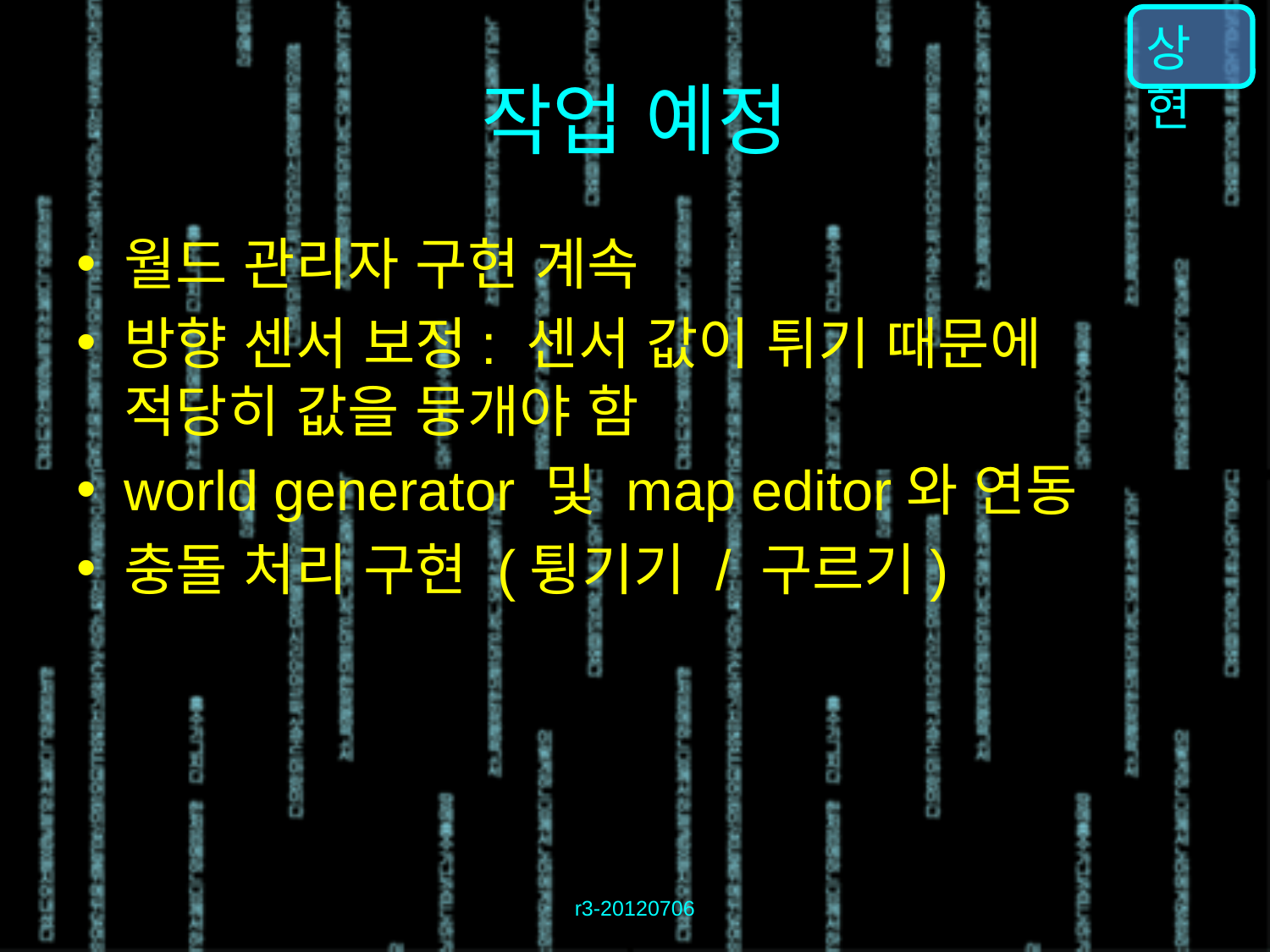

상현
# 작업 예정
월드 관리자 구현 계속
방향 센서 보정: 센서 값이 튀기 때문에 적당히 값을 뭉개야 함
world generator 및 map editor와 연동
충돌 처리 구현 (튕기기 / 구르기)

r3-20120706